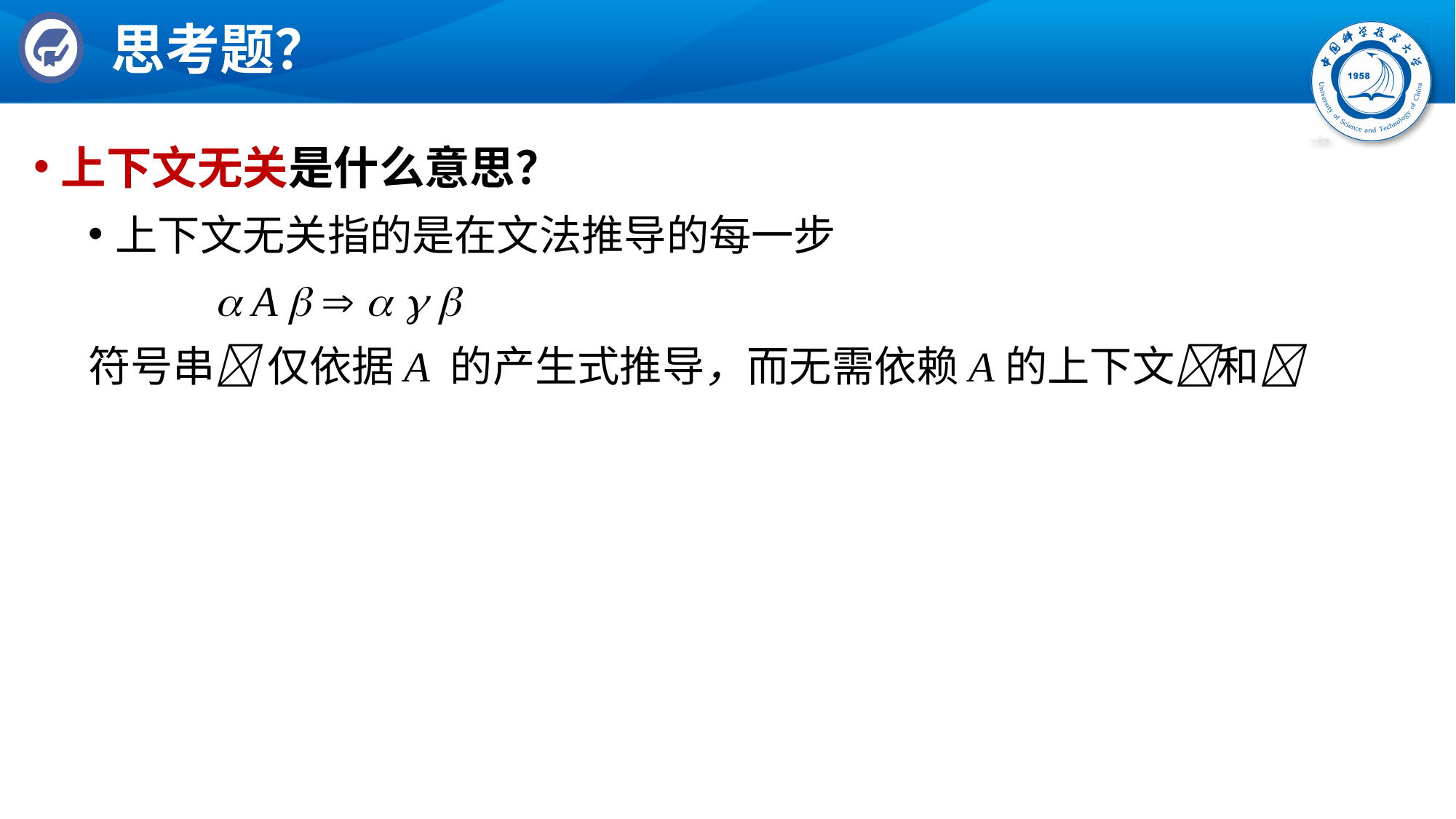

# 思考题？
上下文无关是什么意思？
上下文无关指的是在文法推导的每一步
            α A β ⇒ α γ β
符号串γ 仅依据A 的产生式推导，而无需依赖A的上下文α和β